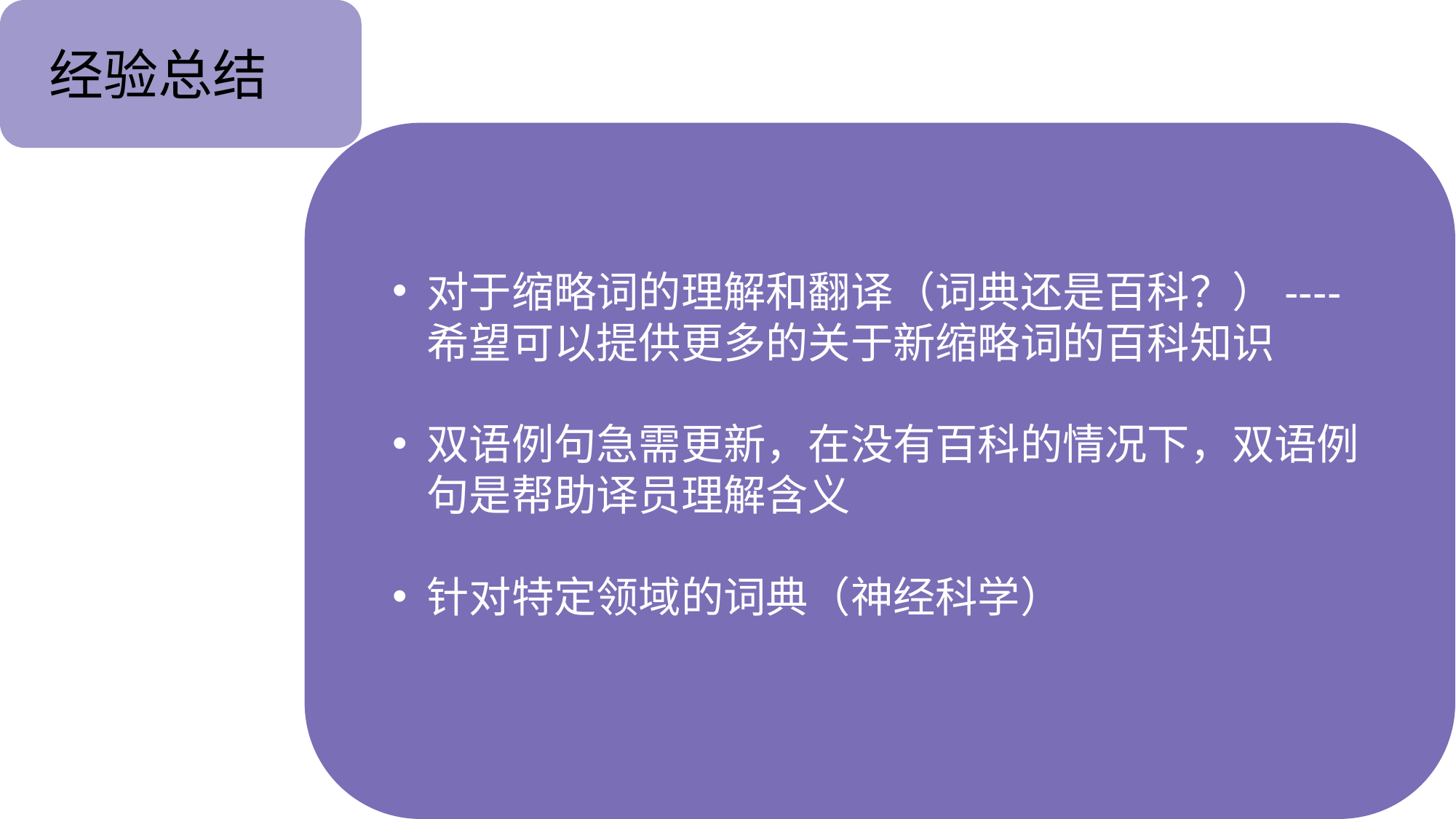

经验总结

对于缩略词的理解和翻译（词典还是百科？）----希望可以提供更多的关于新缩略词的百科知识

双语例句急需更新，在没有百科的情况下，双语例句是帮助译员理解含义

针对特定领域的词典（神经科学）